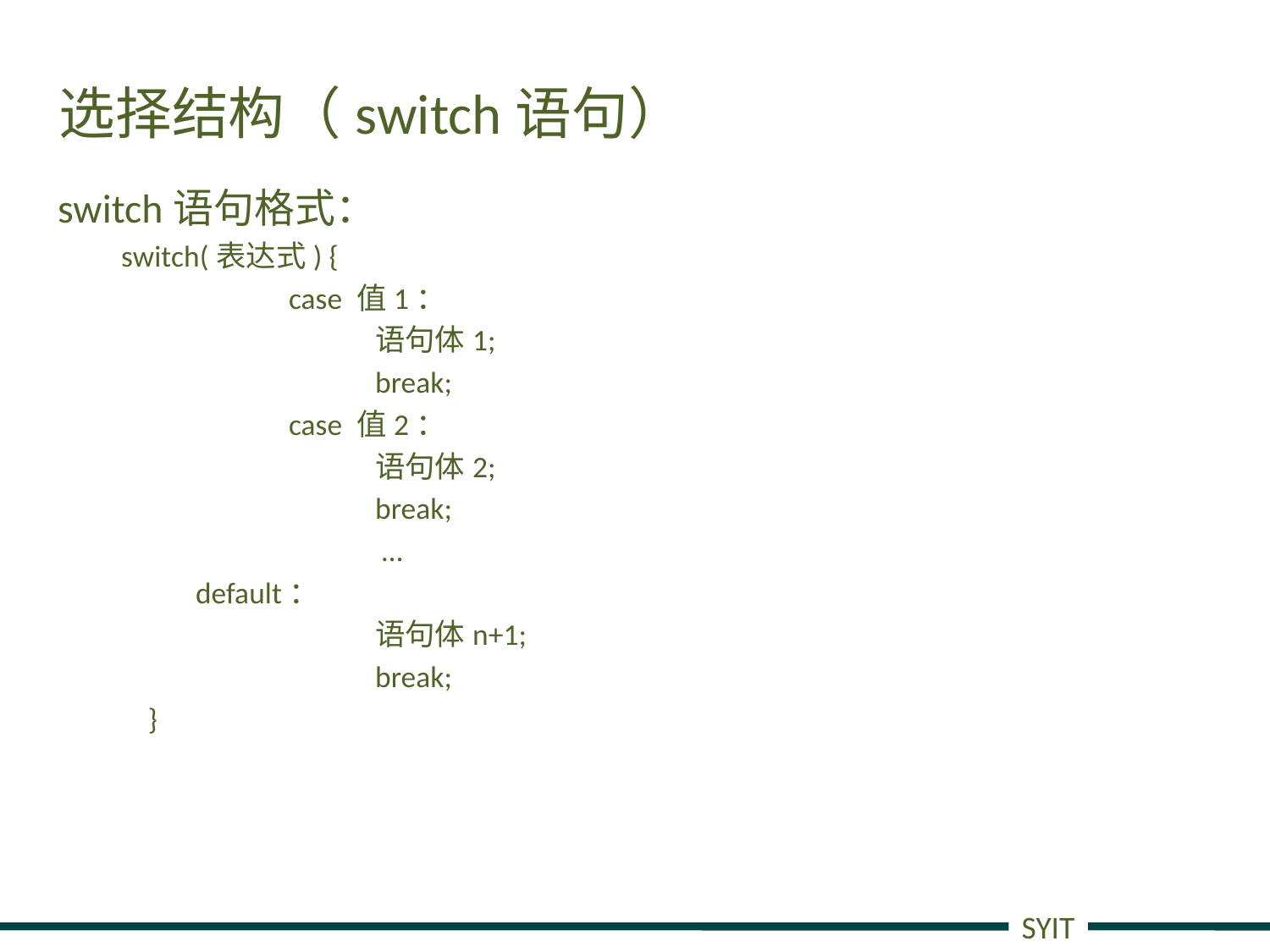

# 选择结构（switch语句）
switch语句格式：
switch(表达式) {
	      case 值1：
		语句体1;
		break;
	      case 值2：
		语句体2;
		break;
		 …
           default：
		语句体n+1;
		break;
    }
SYIT